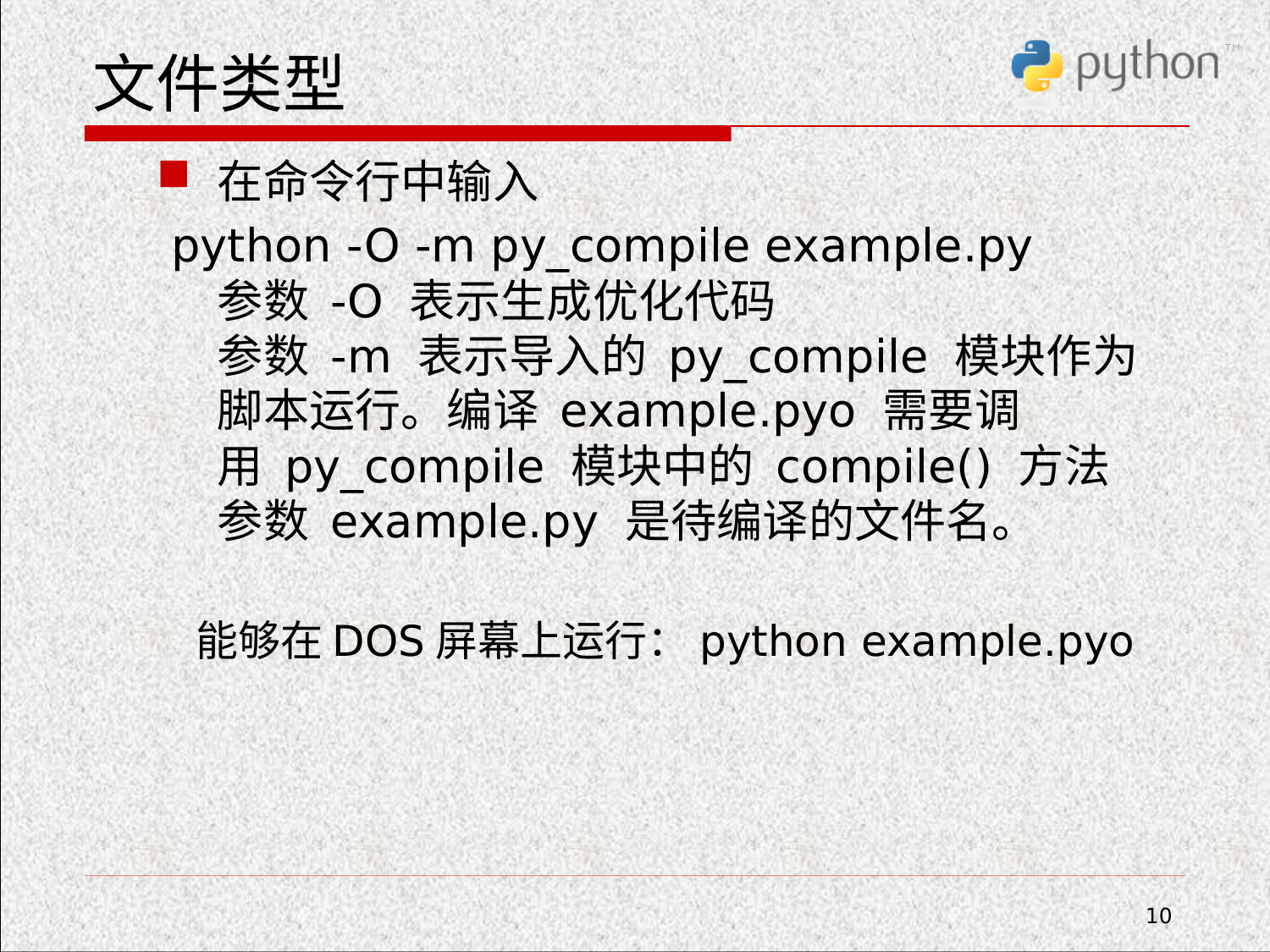

# 文件类型
在命令行中输入
 python -O -m py_compile example.py
参数 -O 表示生成优化代码
参数 -m 表示导入的 py_compile 模块作为脚本运行。编译 example.pyo 需要调用 py_compile 模块中的 compile() 方法
参数 example.py 是待编译的文件名。

   能够在DOS屏幕上运行：python example.pyo
10